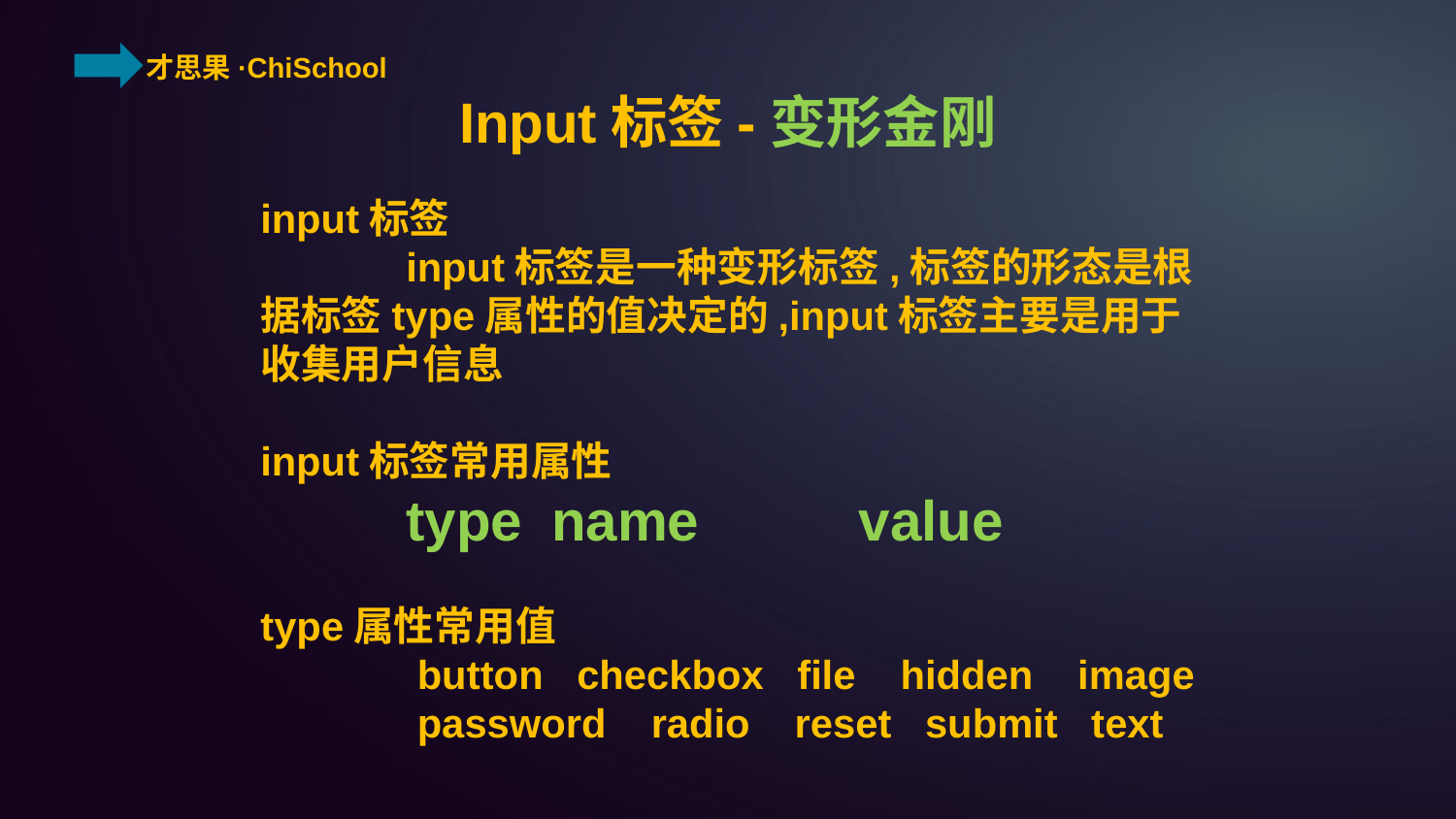

Input标签-变形金刚
input标签
	input标签是一种变形标签,标签的形态是根据标签type属性的值决定的,input标签主要是用于收集用户信息

input标签常用属性
	type	name	 value

type属性常用值
	 button   checkbox   file    hidden    image
	 password    radio    reset   submit   text